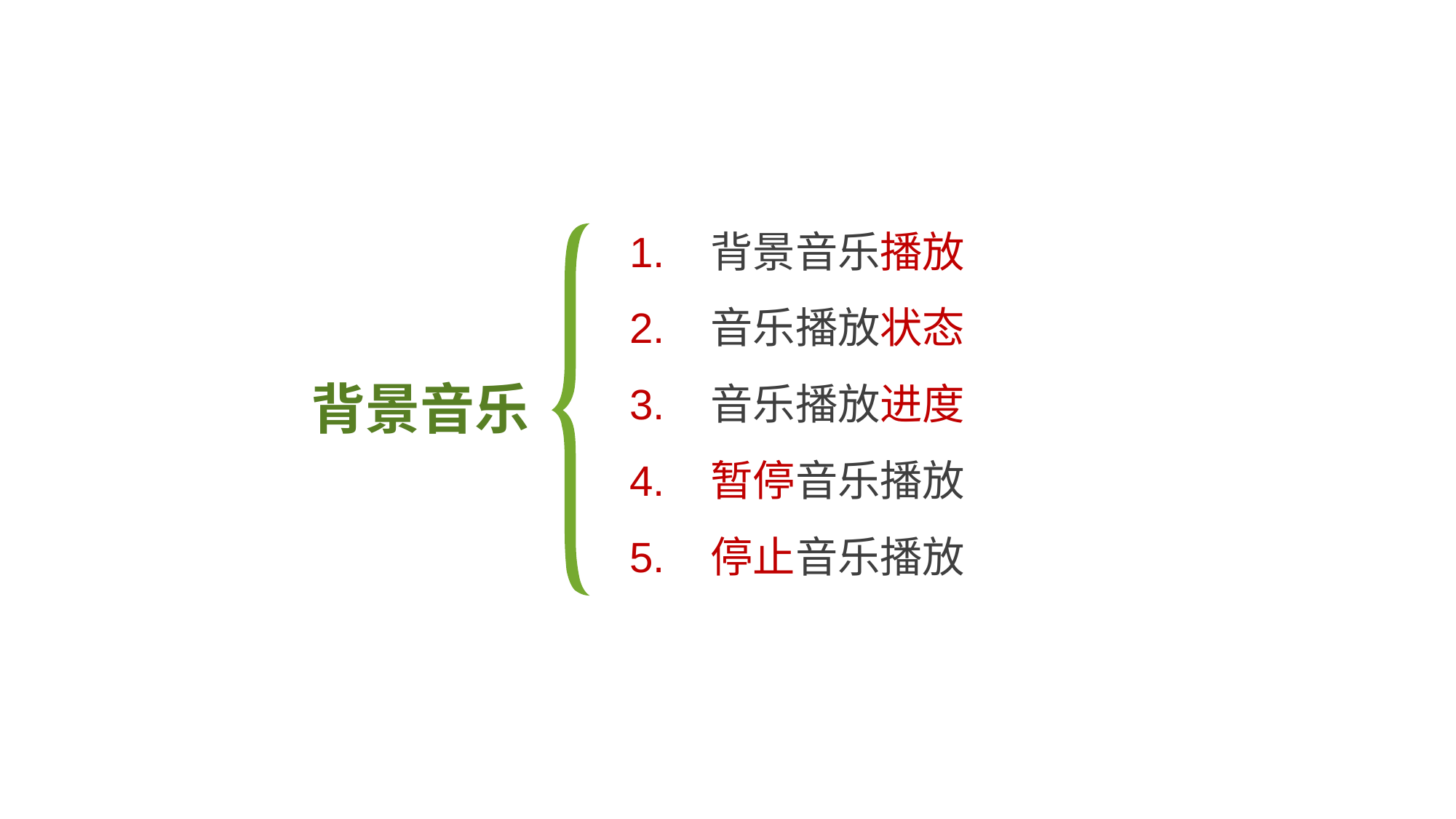

背景音乐播放
 音乐播放状态
 音乐播放进度
 暂停音乐播放
 停止音乐播放

背景音乐